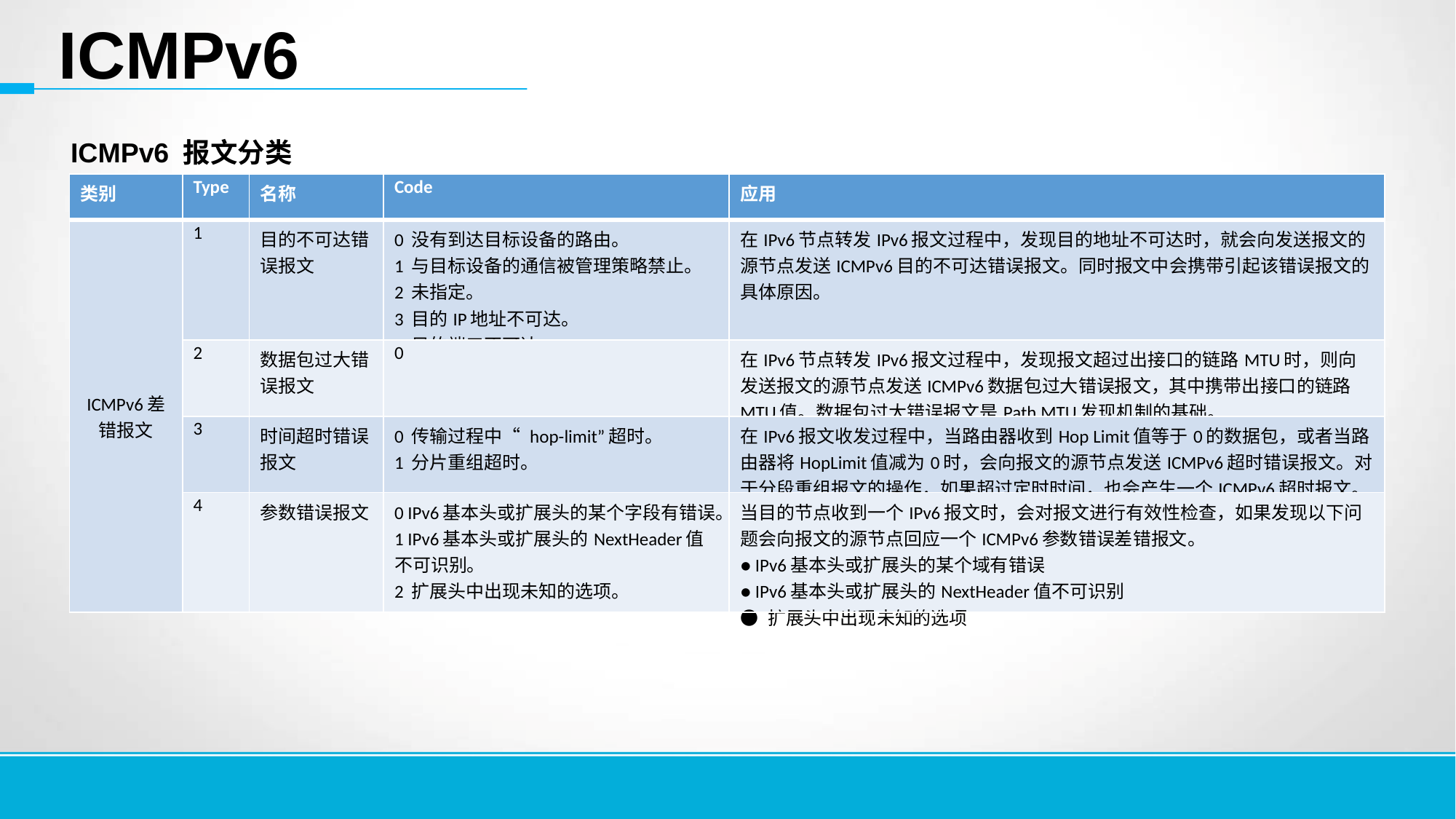

ICMPv6
ICMPv6 报文分类
| 类别 | Type | 名称 | Code | 应用 |
| --- | --- | --- | --- | --- |
| ICMPv6差错报文 | 1 | 目的不可达错误报文 | 0 没有到达目标设备的路由。 1 与目标设备的通信被管理策略禁止。 2 未指定。 3 目的IP地址不可达。 4 目的端口不可达。 | 在IPv6节点转发IPv6报文过程中，发现目的地址不可达时，就会向发送报文的源节点发送ICMPv6目的不可达错误报文。同时报文中会携带引起该错误报文的具体原因。 |
|  | 2 | 数据包过大错误报文 | 0 | 在IPv6节点转发IPv6报文过程中，发现报文超过出接口的链路MTU时，则向发送报文的源节点发送ICMPv6数据包过大错误报文，其中携带出接口的链路MTU值。数据包过大错误报文是Path MTU发现机制的基础。 |
|  | 3 | 时间超时错误报文 | 0 传输过程中“ hop-limit”超时。 1 分片重组超时。 | 在IPv6报文收发过程中，当路由器收到Hop Limit值等于0的数据包，或者当路由器将HopLimit值减为0时，会向报文的源节点发送ICMPv6超时错误报文。对于分段重组报文的操作，如果超过定时时间，也会产生一个ICMPv6超时报文。 |
|  | 4 | 参数错误报文 | 0 IPv6基本头或扩展头的某个字段有错误。 1 IPv6基本头或扩展头的NextHeader值不可识别。 2 扩展头中出现未知的选项。 | 当目的节点收到一个IPv6报文时，会对报文进行有效性检查，如果发现以下问题会向报文的源节点回应一个ICMPv6参数错误差错报文。 ● IPv6基本头或扩展头的某个域有错误 ● IPv6基本头或扩展头的NextHeader值不可识别 ● 扩展头中出现未知的选项 |